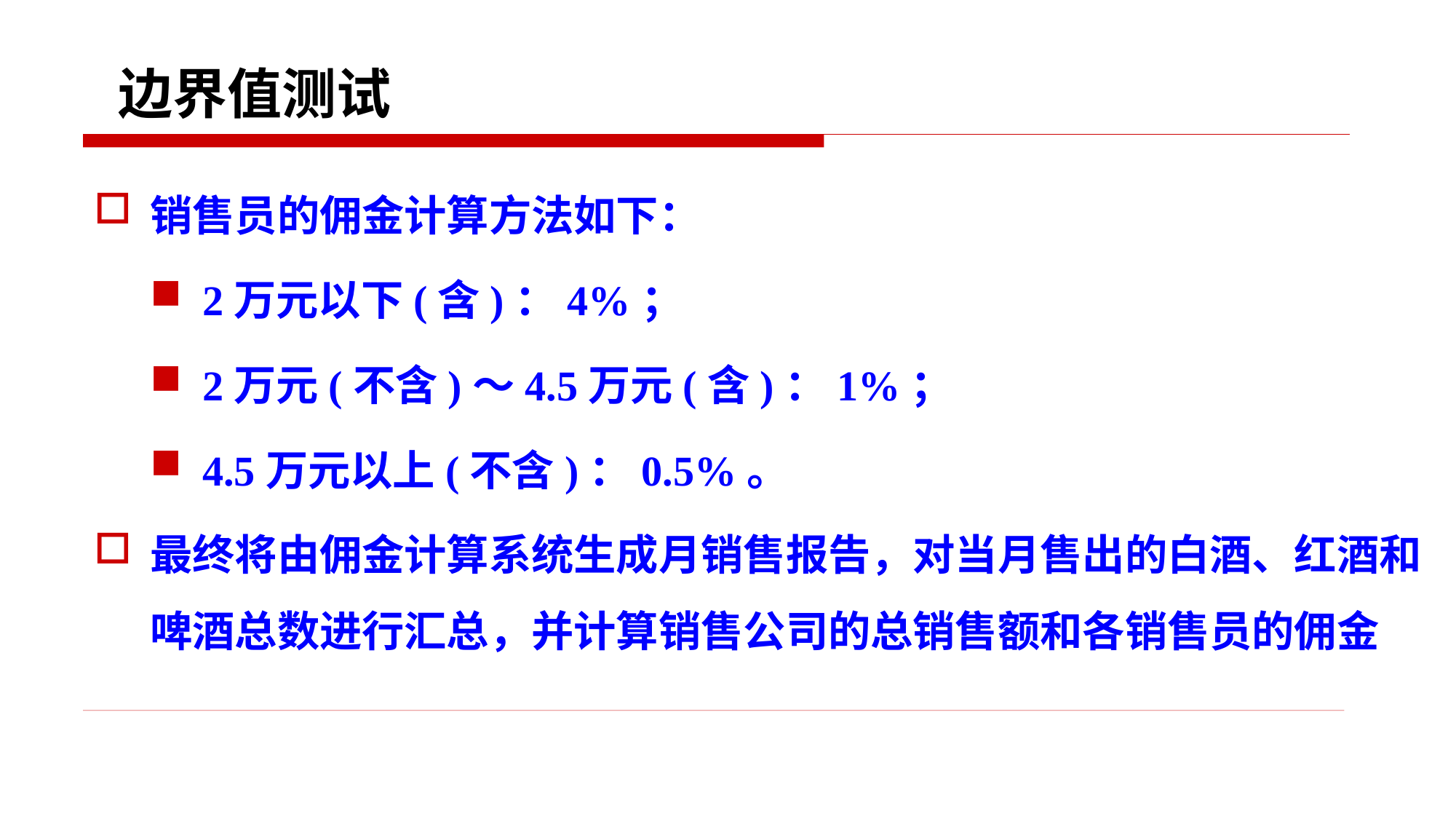

# 边界值测试
销售员的佣金计算方法如下：
2万元以下(含)：4%；
2万元(不含)～4.5万元(含)：1%；
4.5万元以上(不含)：0.5%。
最终将由佣金计算系统生成月销售报告，对当月售出的白酒、红酒和啤酒总数进行汇总，并计算销售公司的总销售额和各销售员的佣金